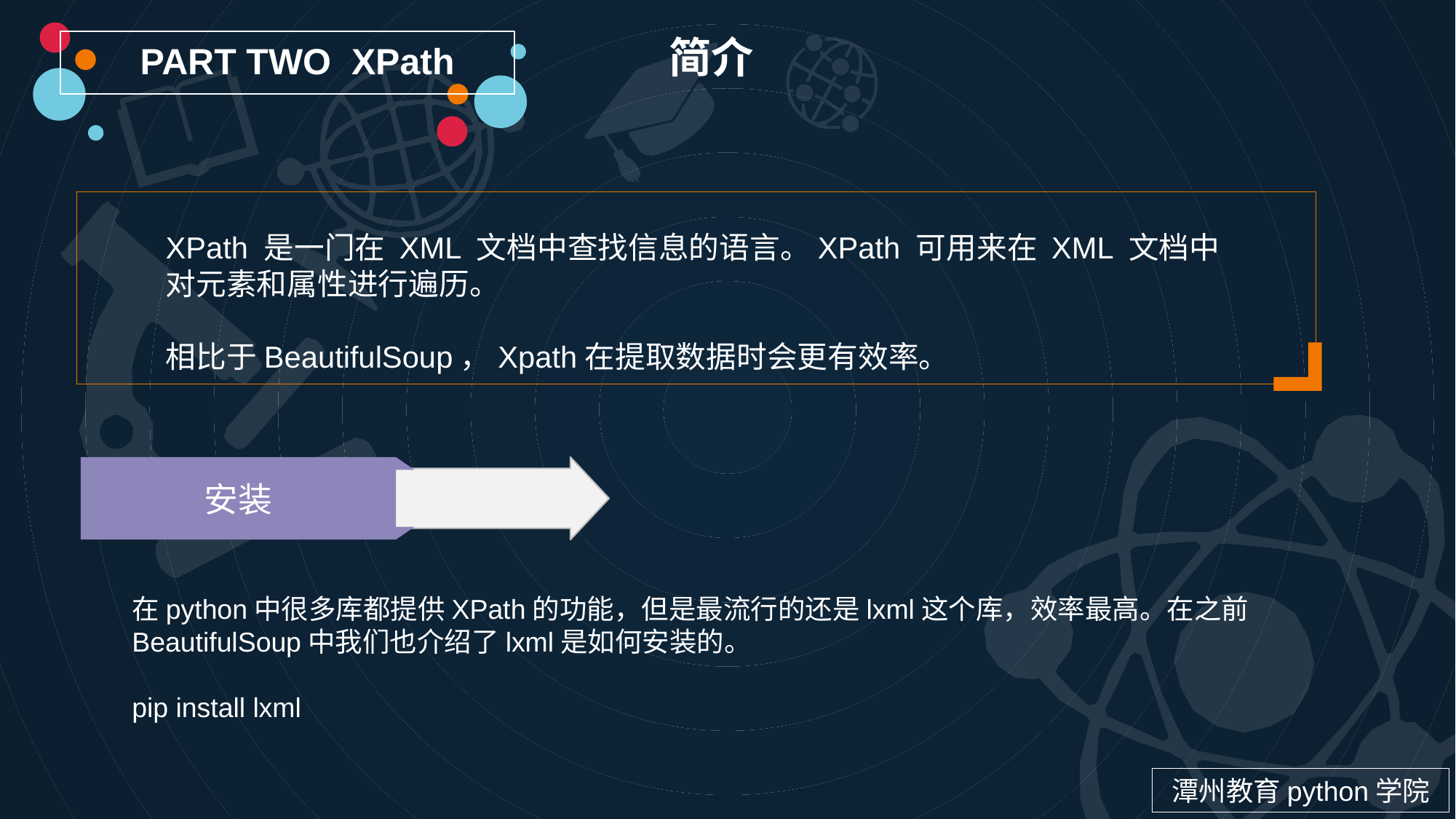

PART TWO  XPath
简介

XPath 是一门在 XML 文档中查找信息的语言。XPath 可用来在 XML 文档中对元素和属性进行遍历。

相比于BeautifulSoup，Xpath在提取数据时会更有效率。

安装

在python中很多库都提供XPath的功能，但是最流行的还是lxml这个库，效率最高。在之前BeautifulSoup中我们也介绍了lxml是如何安装的。

pip install lxml
潭州教育python学院